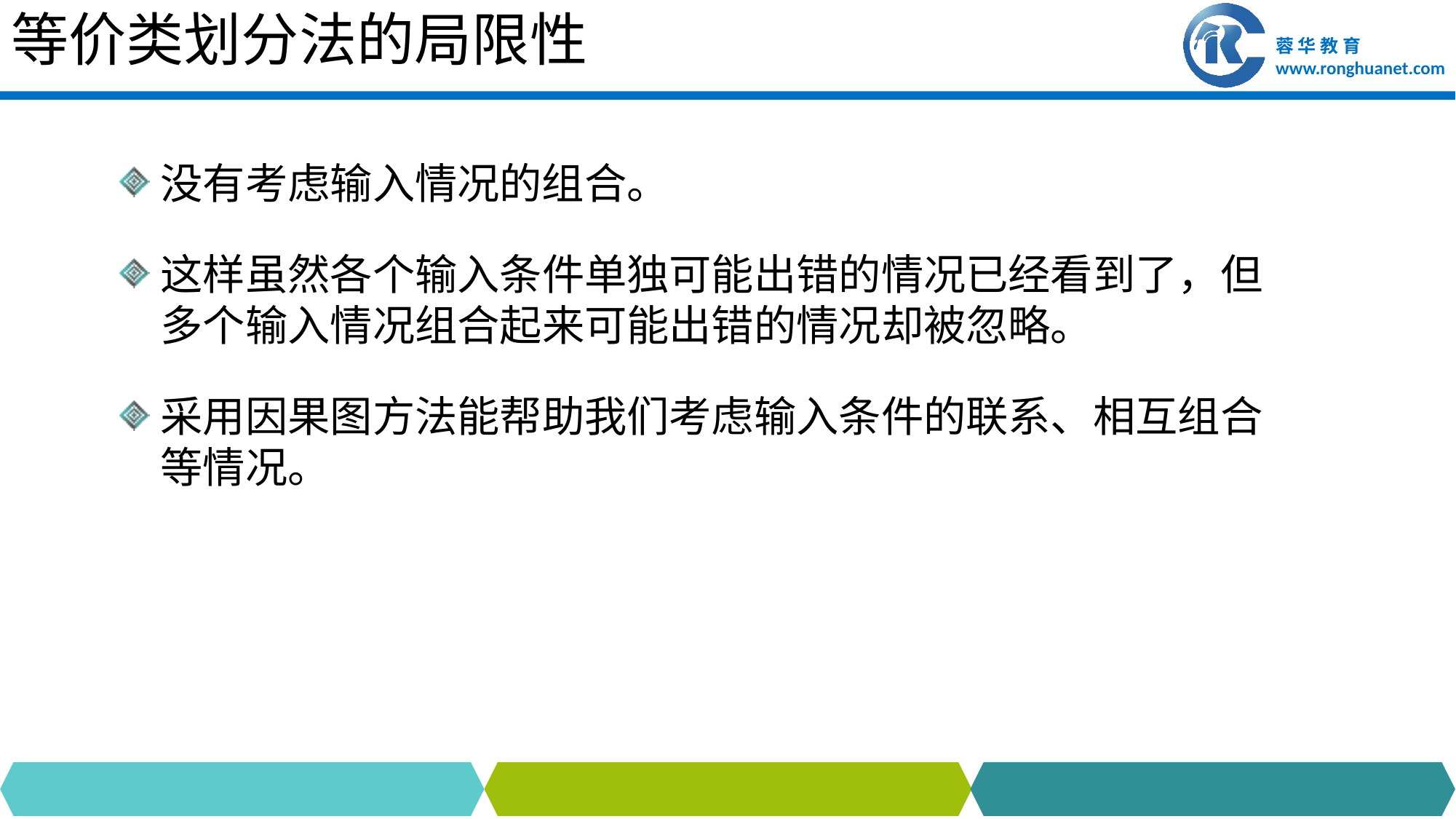

# 等价类划分法的局限性
没有考虑输入情况的组合。

这样虽然各个输入条件单独可能出错的情况已经看到了，但多个输入情况组合起来可能出错的情况却被忽略。

采用因果图方法能帮助我们考虑输入条件的联系、相互组合等情况。